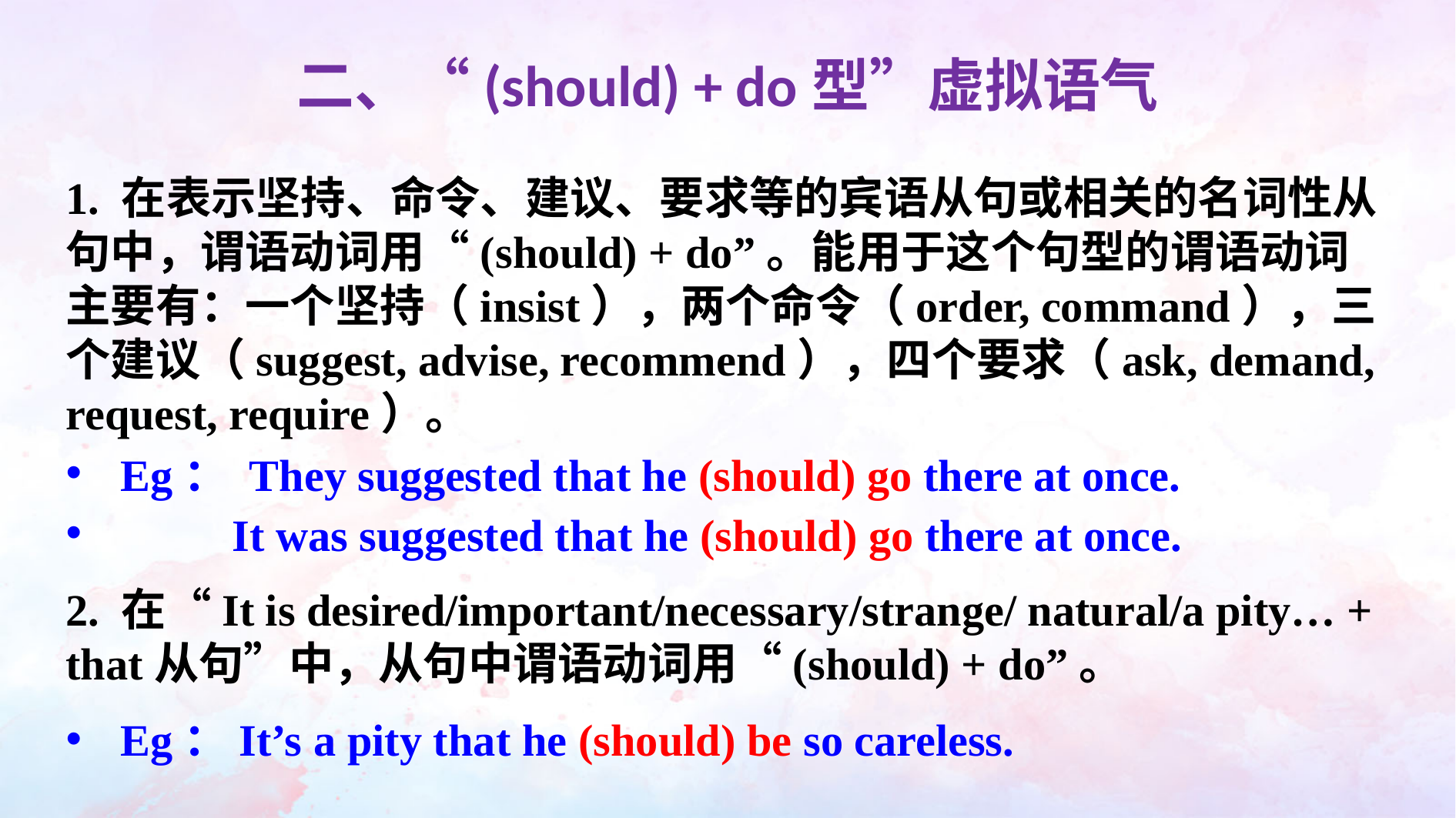

二、“(should) + do型”虚拟语气
1. 在表示坚持、命令、建议、要求等的宾语从句或相关的名词性从句中，谓语动词用“(should) + do”。能用于这个句型的谓语动词主要有：一个坚持（insist），两个命令（order, command），三个建议（suggest, advise, recommend），四个要求（ask, demand, request, require）。
Eg： They suggested that he (should) go there at once.
          It was suggested that he (should) go there at once.
2. 在“It is desired/important/necessary/strange/ natural/a pity… + that从句”中，从句中谓语动词用“(should) + do”。
Eg：It’s a pity that he (should) be so careless.